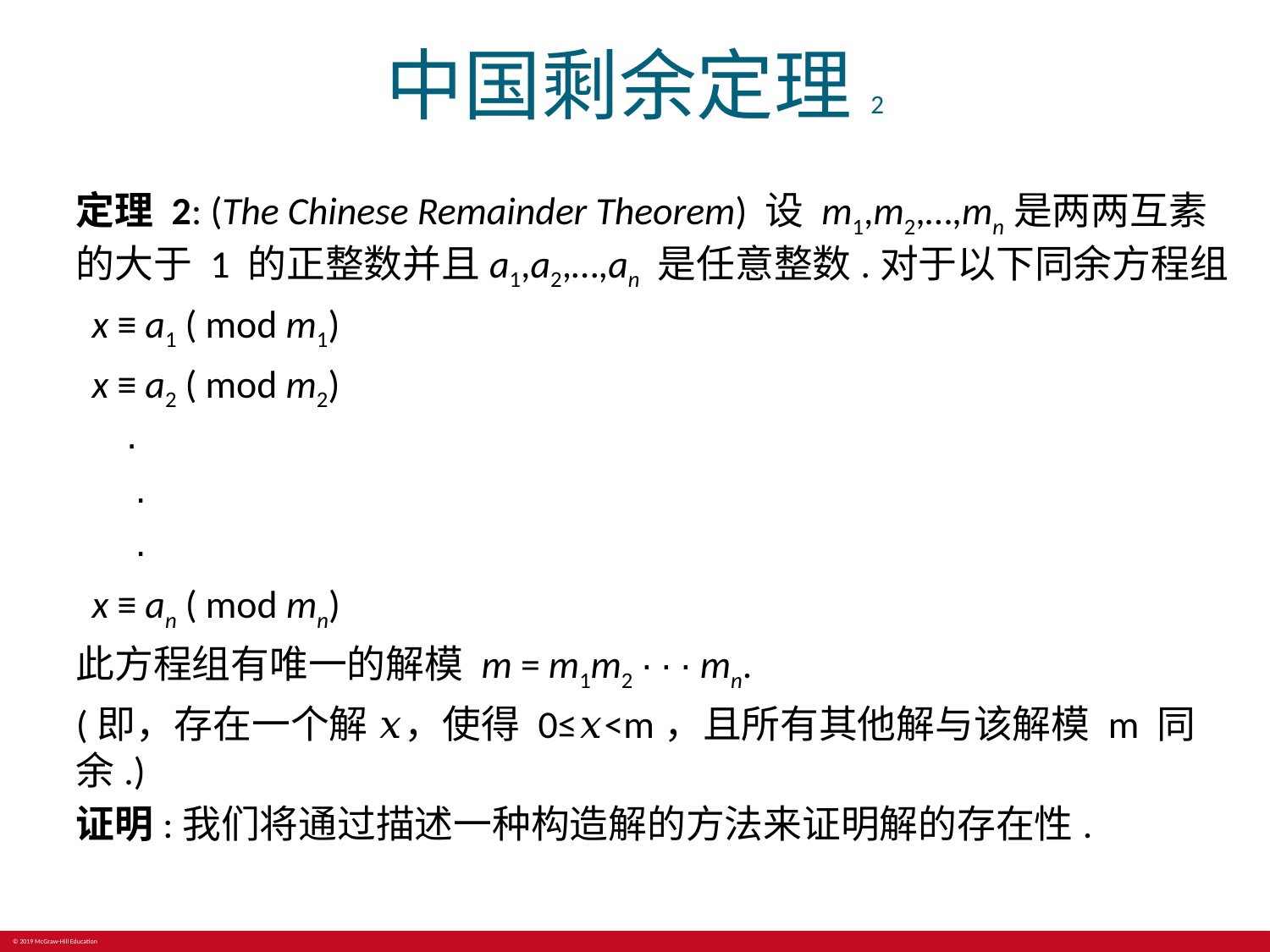

# 中国剩余定理2
定理 2: (The Chinese Remainder Theorem) 设 m1,m2,…,mn是两两互素的大于 1 的正整数并且a1,a2,…,an 是任意整数.对于以下同余方程组
x ≡ a1 ( mod m1)
x ≡ a2 ( mod m2)
    ∙
     ∙
     ∙
x ≡ an ( mod mn)
此方程组有唯一的解模 m = m1m2 ∙ ∙ ∙ mn.
(即，存在一个解 𝑥，使得 0≤𝑥<m，且所有其他解与该解模 m 同余.)
证明:我们将通过描述一种构造解的方法来证明解的存在性.